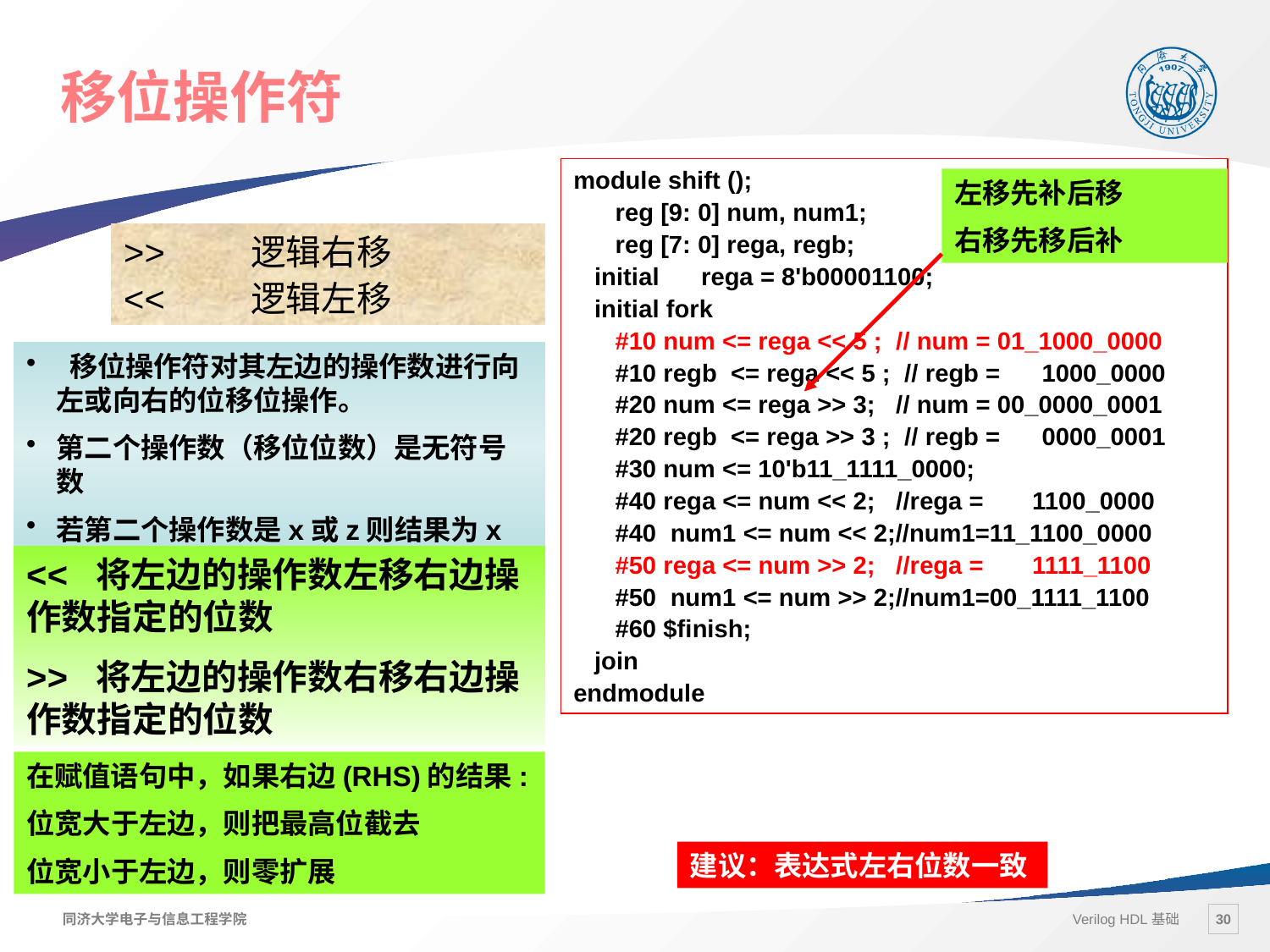

# 移位操作符
module shift ();
      reg [9: 0] num, num1;
      reg [7: 0] rega, regb;
   initial      rega = 8'b00001100;
   initial fork
      #10 num <= rega << 5 ;  // num = 01_1000_0000
      #10 regb  <= rega << 5 ;  // regb =      1000_0000
      #20 num <= rega >> 3;   // num = 00_0000_0001
      #20 regb  <= rega >> 3 ;  // regb =      0000_0001
      #30 num <= 10'b11_1111_0000;
      #40 rega <= num << 2;   //rega =       1100_0000
      #40  num1 <= num << 2;//num1=11_1100_0000
      #50 rega <= num >> 2;   //rega =       1111_1100
      #50  num1 <= num >> 2;//num1=00_1111_1100
      #60 $finish;
   join
endmodule
左移先补后移
右移先移后补
>>	逻辑右移
<<	逻辑左移

 移位操作符对其左边的操作数进行向左或向右的位移位操作。
第二个操作数（移位位数）是无符号数
若第二个操作数是x或z则结果为x
<<  将左边的操作数左移右边操作数指定的位数
>>  将左边的操作数右移右边操作数指定的位数
在赋值语句中，如果右边(RHS)的结果:
位宽大于左边，则把最高位截去
位宽小于左边，则零扩展
建议：表达式左右位数一致